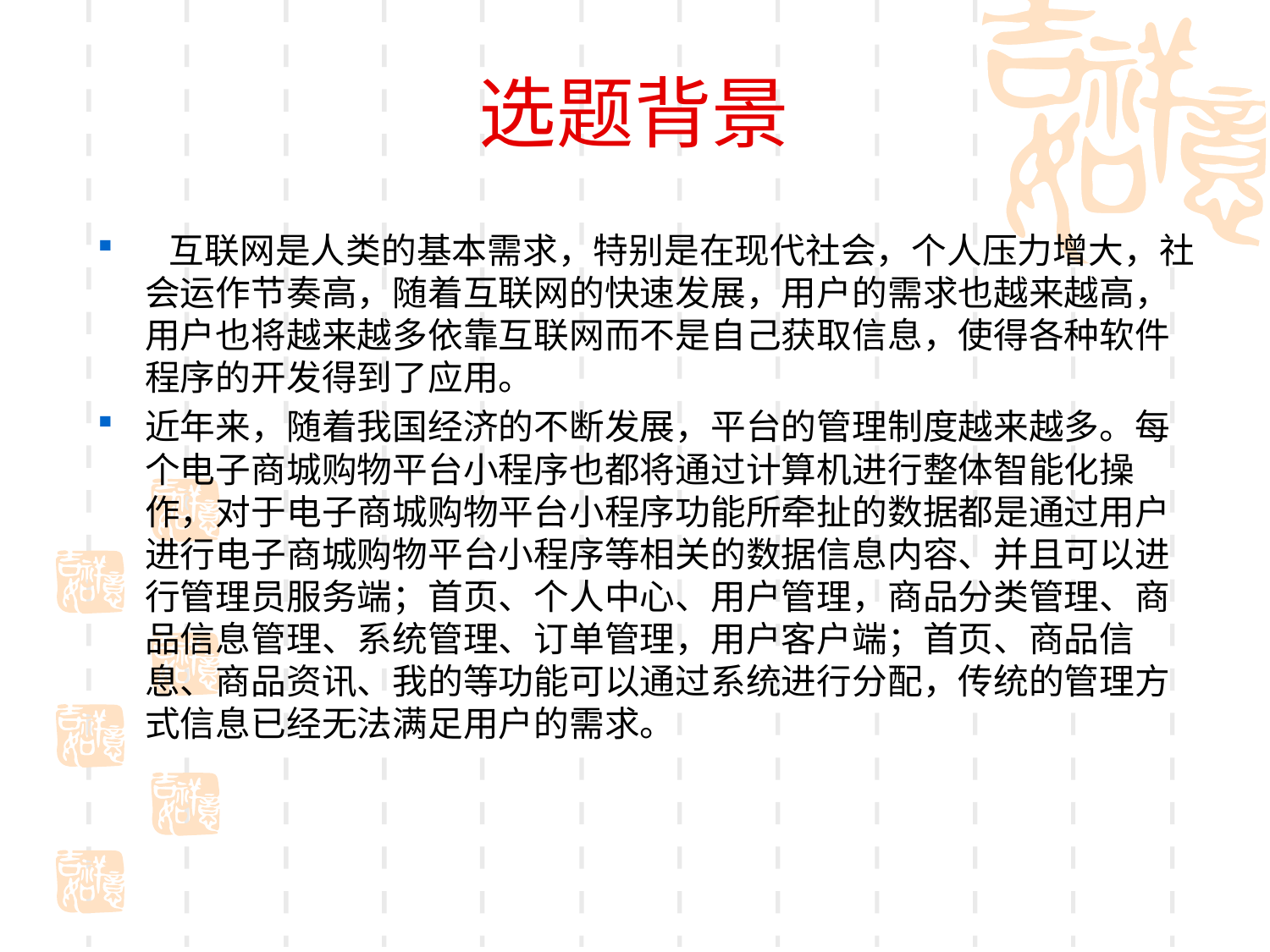

# 选题背景
  互联网是人类的基本需求，特别是在现代社会，个人压力增大，社会运作节奏高，随着互联网的快速发展，用户的需求也越来越高，用户也将越来越多依靠互联网而不是自己获取信息，使得各种软件程序的开发得到了应用。
近年来，随着我国经济的不断发展，平台的管理制度越来越多。每个电子商城购物平台小程序也都将通过计算机进行整体智能化操作，对于电子商城购物平台小程序功能所牵扯的数据都是通过用户进行电子商城购物平台小程序等相关的数据信息内容、并且可以进行管理员服务端；首页、个人中心、用户管理，商品分类管理、商品信息管理、系统管理、订单管理，用户客户端；首页、商品信息、商品资讯、我的等功能可以通过系统进行分配，传统的管理方式信息已经无法满足用户的需求。